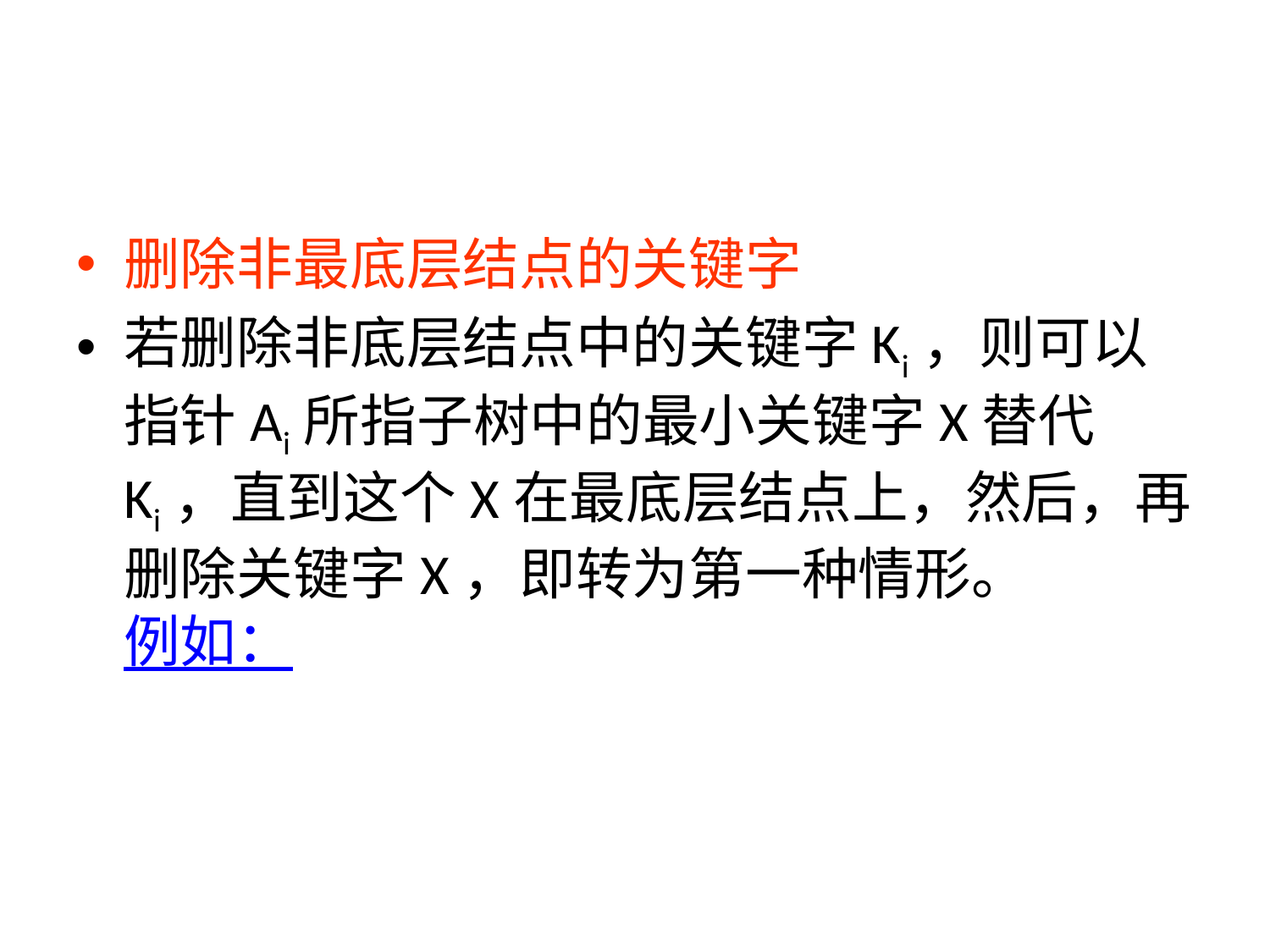

删除非最底层结点的关键字
若删除非底层结点中的关键字Ki，则可以指针Ai所指子树中的最小关键字X替代Ki，直到这个X在最底层结点上，然后，再删除关键字X，即转为第一种情形。例如：